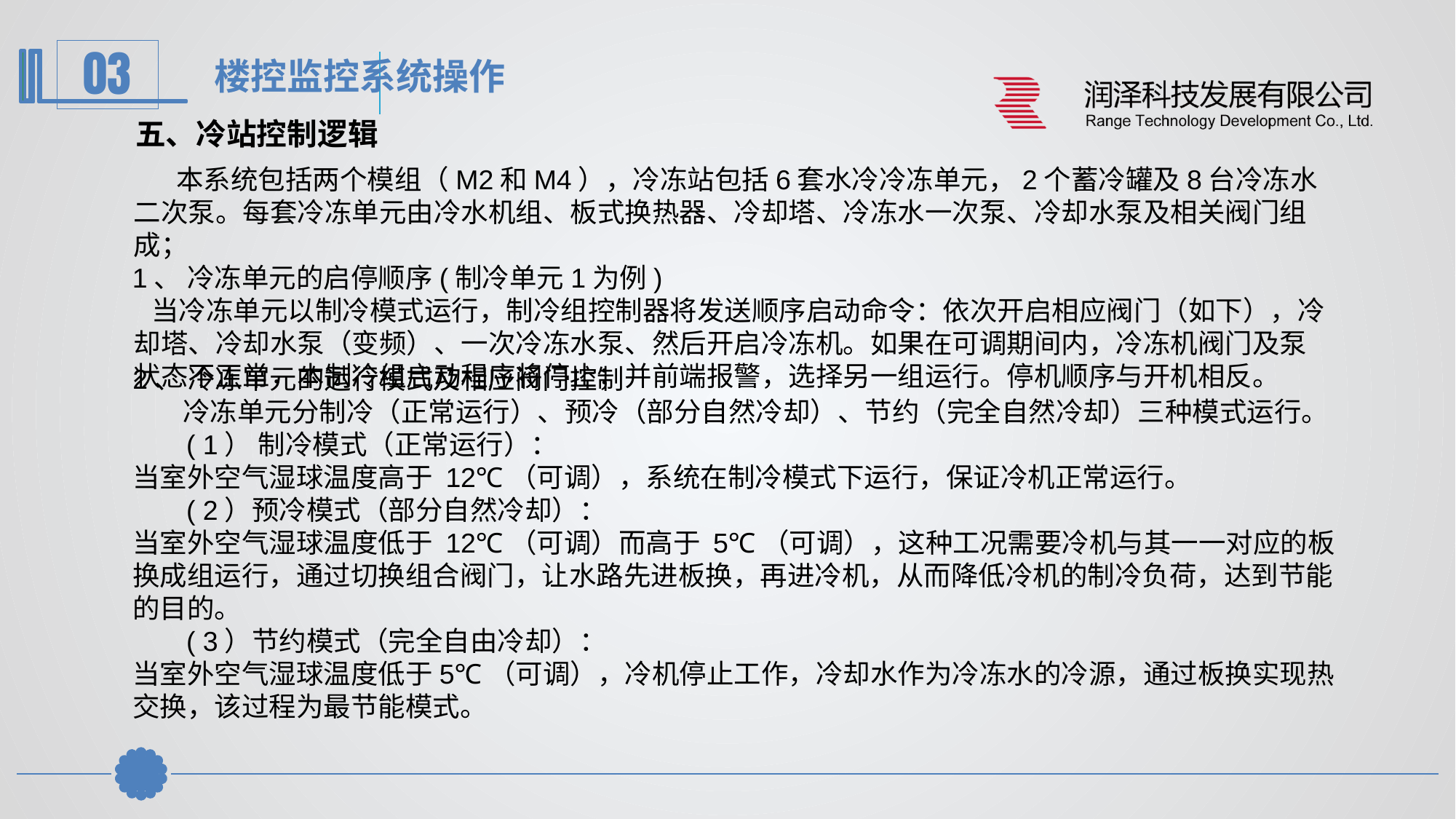

楼控监控系统操作
五、冷站控制逻辑
           本系统包括两个模组（M2和M4），冷冻站包括6套水冷冷冻单元，2个蓄冷罐及8台冷冻水二次泵。每套冷冻单元由冷水机组、板式换热器、冷却塔、冷冻水一次泵、冷却水泵及相关阀门组成；
    1、 冷冻单元的启停顺序(制冷单元1为例)        当冷冻单元以制冷模式运行，制冷组控制器将发送顺序启动命令：依次开启相应阀门（如下），冷却塔、冷却水泵（变频）、一次冷冻水泵、然后开启冷冻机。如果在可调期间内，冷冻机阀门及泵状态不正常，本制冷组启动程序将停止；并前端报警，选择另一组运行。停机顺序与开机相反。
2、 冷冻单元的运行模式及相应阀门控制       冷冻单元分制冷（正常运行）、预冷（部分自然冷却）、节约（完全自然冷却）三种模式运行。       ( 1） 制冷模式（正常运行）：当室外空气湿球温度高于 12℃（可调），系统在制冷模式下运行，保证冷机正常运行。        ( 2）预冷模式（部分自然冷却）：当室外空气湿球温度低于 12℃（可调）而高于 5℃（可调），这种工况需要冷机与其一一对应的板换成组运行，通过切换组合阀门，让水路先进板换，再进冷机，从而降低冷机的制冷负荷，达到节能的目的。       ( 3）节约模式（完全自由冷却）：当室外空气湿球温度低于5℃（可调），冷机停止工作，冷却水作为冷冻水的冷源，通过板换实现热交换，该过程为最节能模式。
16